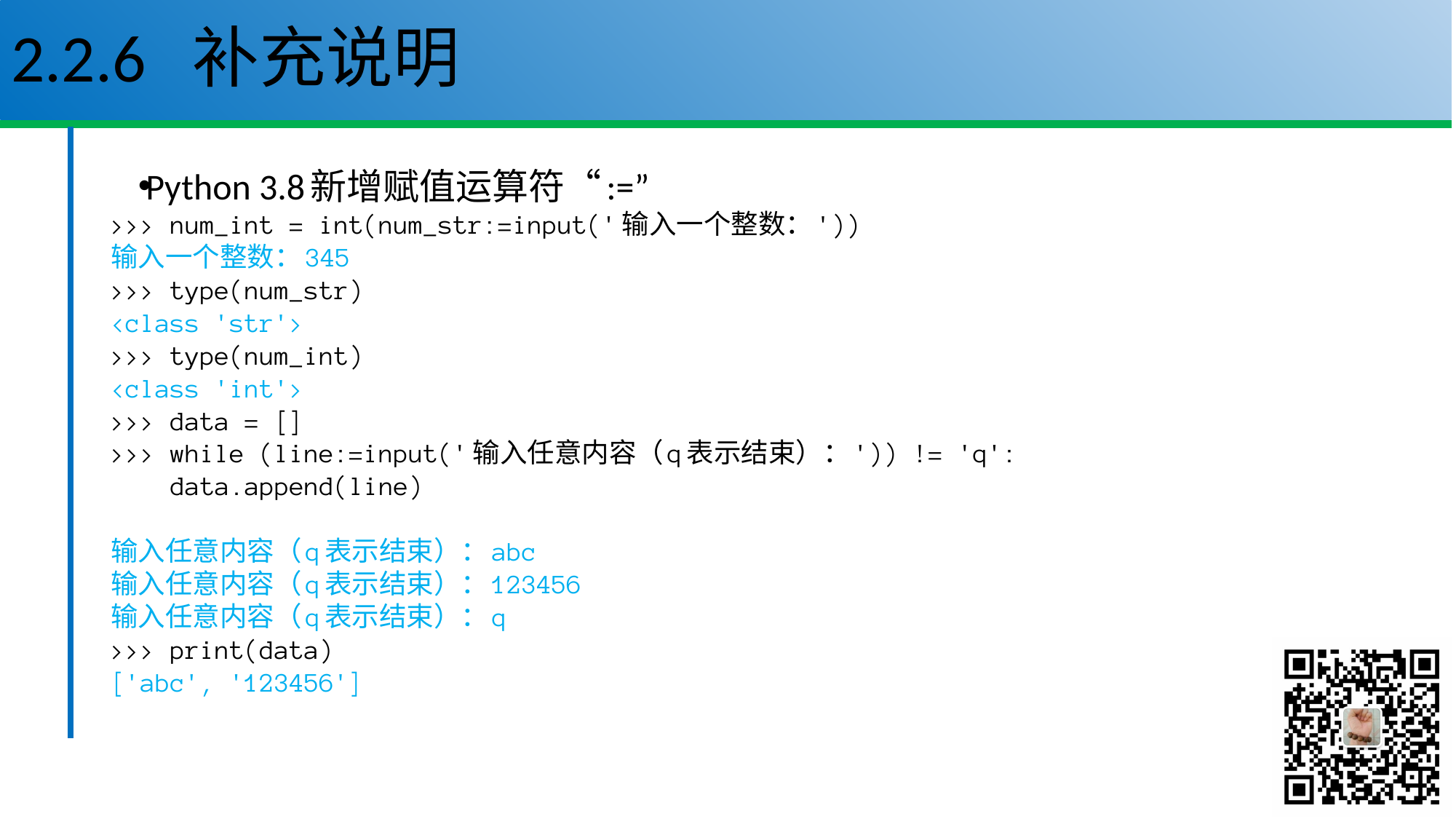

# 2.2.6  补充说明
Python 3.8新增赋值运算符“:=”
>>> num_int = int(num_str:=input('输入一个整数：'))
输入一个整数：345
>>> type(num_str)
<class 'str'>
>>> type(num_int)
<class 'int'>
>>> data = []
>>> while (line:=input('输入任意内容（q表示结束）：')) != 'q':
    data.append(line)

输入任意内容（q表示结束）：abc
输入任意内容（q表示结束）：123456
输入任意内容（q表示结束）：q
>>> print(data)
['abc', '123456']
36